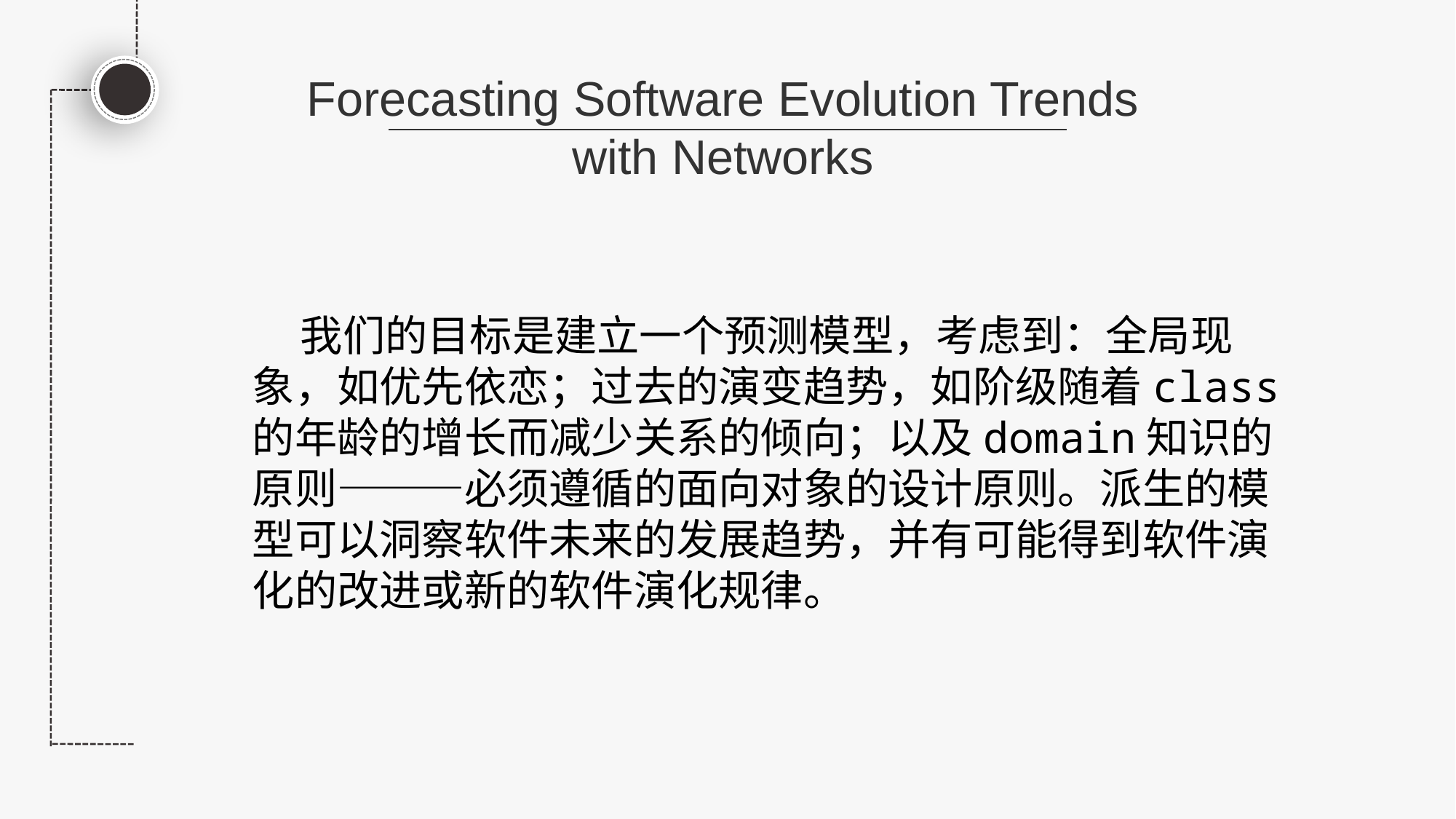

Forecasting Software Evolution Trends
with Networks

    我们的目标是建立一个预测模型，考虑到：全局现象，如优先依恋；过去的演变趋势，如阶级随着class的年龄的增长而减少关系的倾向；以及domain知识的原则———必须遵循的面向对象的设计原则。派生的模型可以洞察软件未来的发展趋势，并有可能得到软件演化的改进或新的软件演化规律。